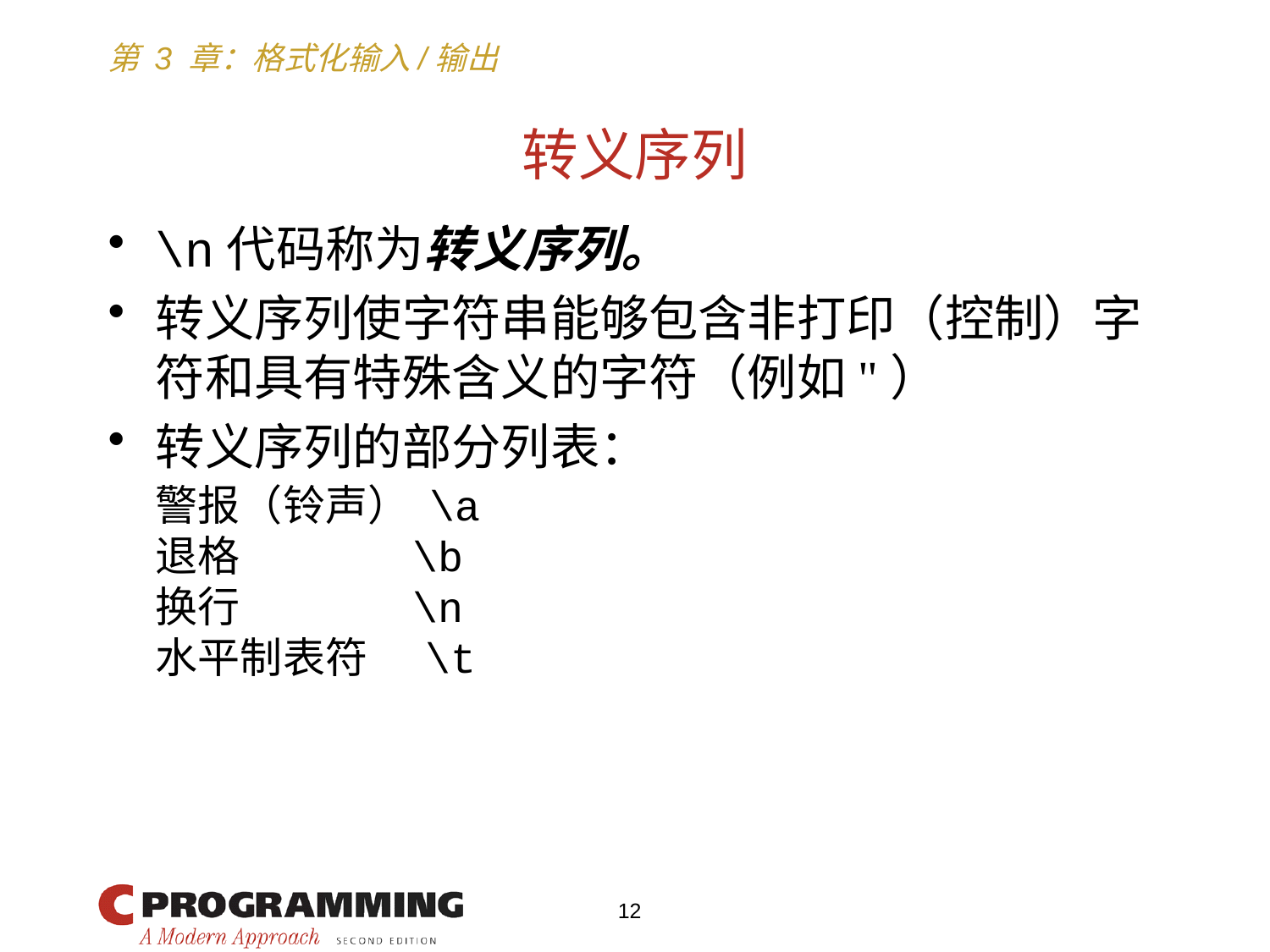

# 转义序列
\n代码称为转义序列。
转义序列使字符串能够包含非打印（控制）字符和具有特殊含义的字符（例如"）
转义序列的部分列表：
警报（铃声） \a
退格                 \b
换行                 \n
水平制表符     \t

12